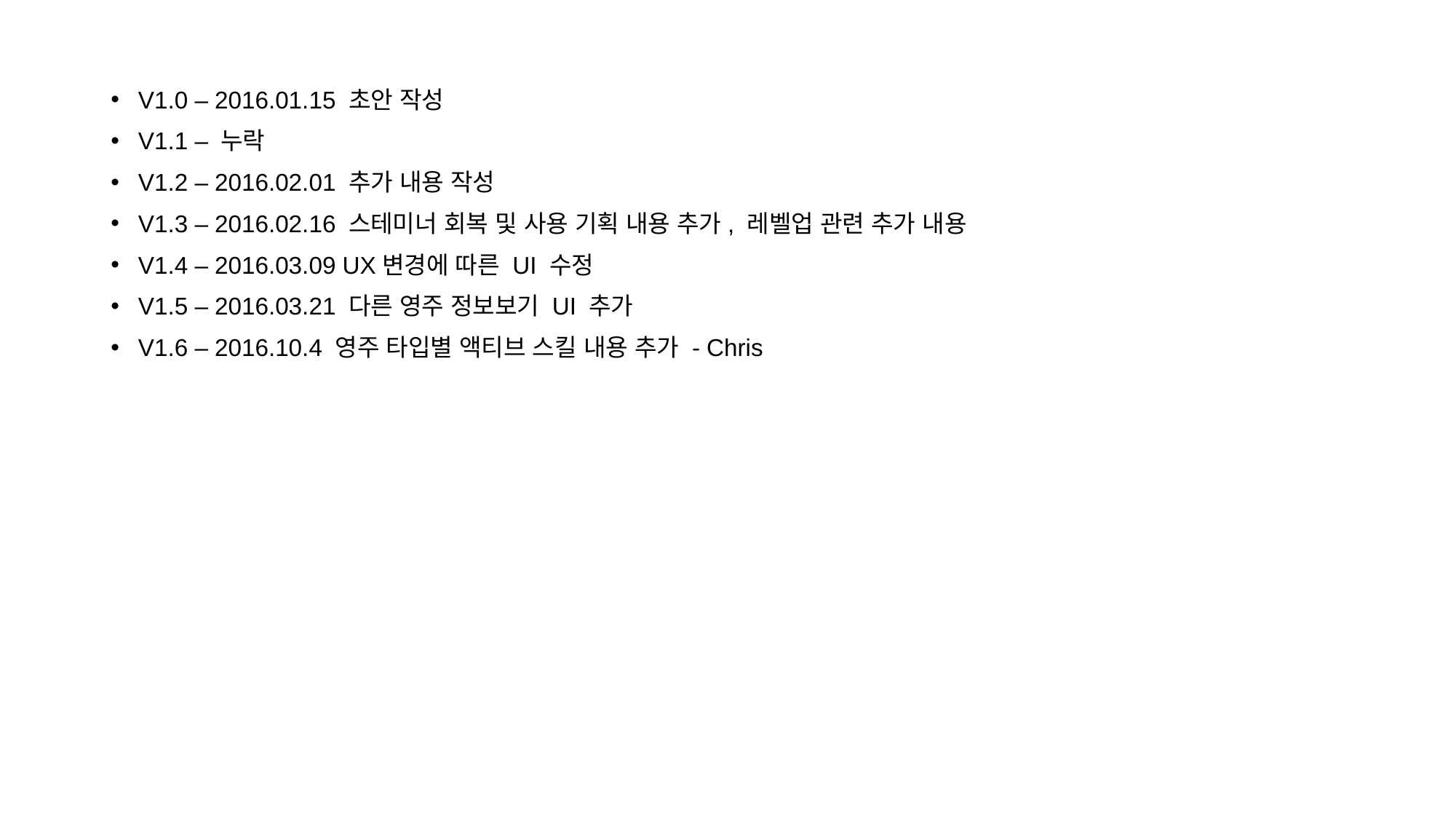

V1.0 – 2016.01.15 초안 작성
V1.1 – 누락
V1.2 – 2016.02.01 추가 내용 작성
V1.3 – 2016.02.16 스테미너 회복 및 사용 기획 내용 추가, 레벨업 관련 추가 내용
V1.4 – 2016.03.09 UX변경에 따른 UI 수정
V1.5 – 2016.03.21 다른 영주 정보보기 UI 추가
V1.6 – 2016.10.4 영주 타입별 액티브 스킬 내용 추가 - Chris